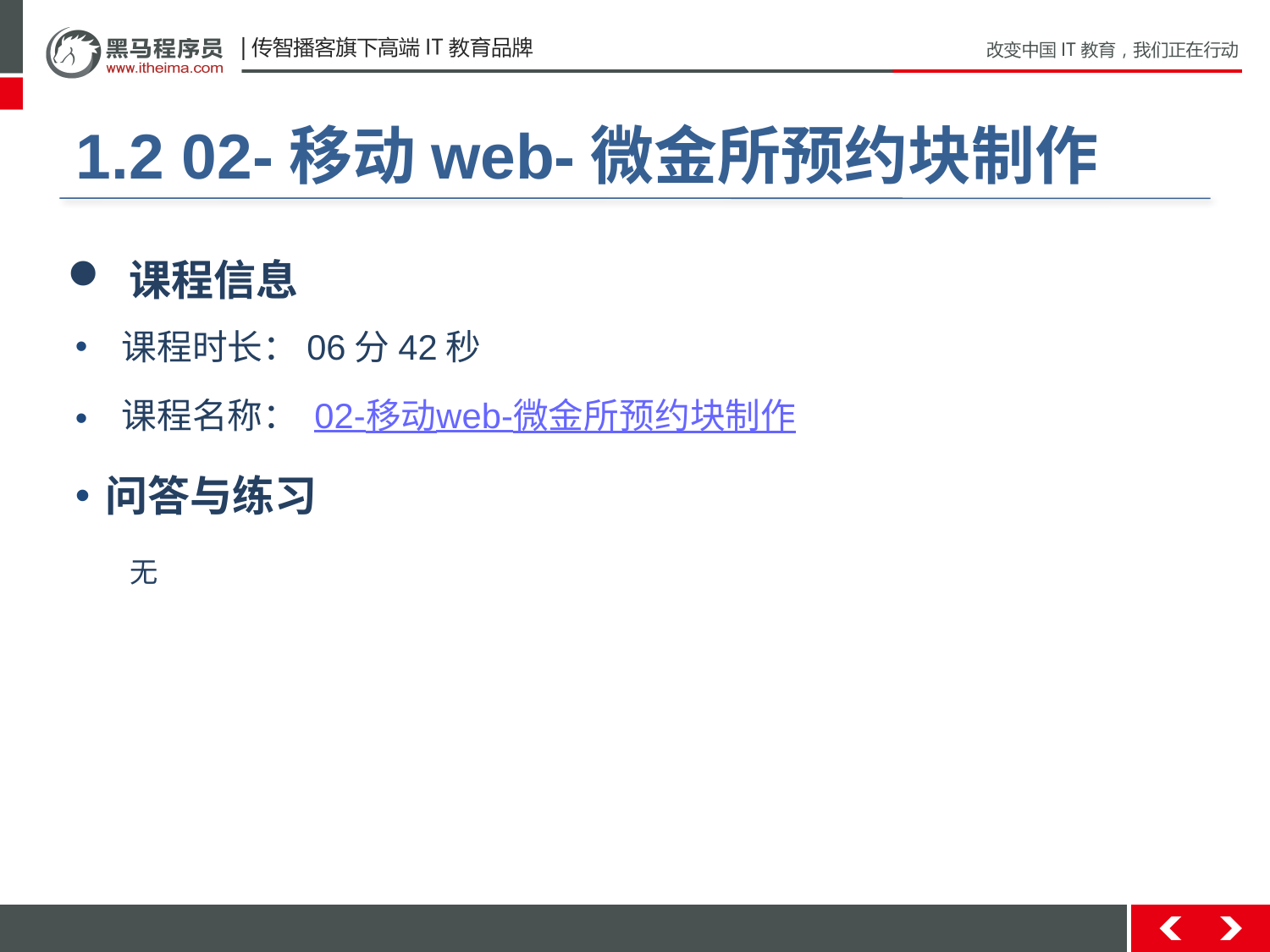

#
1.2 02-移动web-微金所预约块制作
 课程信息
 课程时长：06分42秒
 课程名称： 02-移动web-微金所预约块制作
问答与练习
无